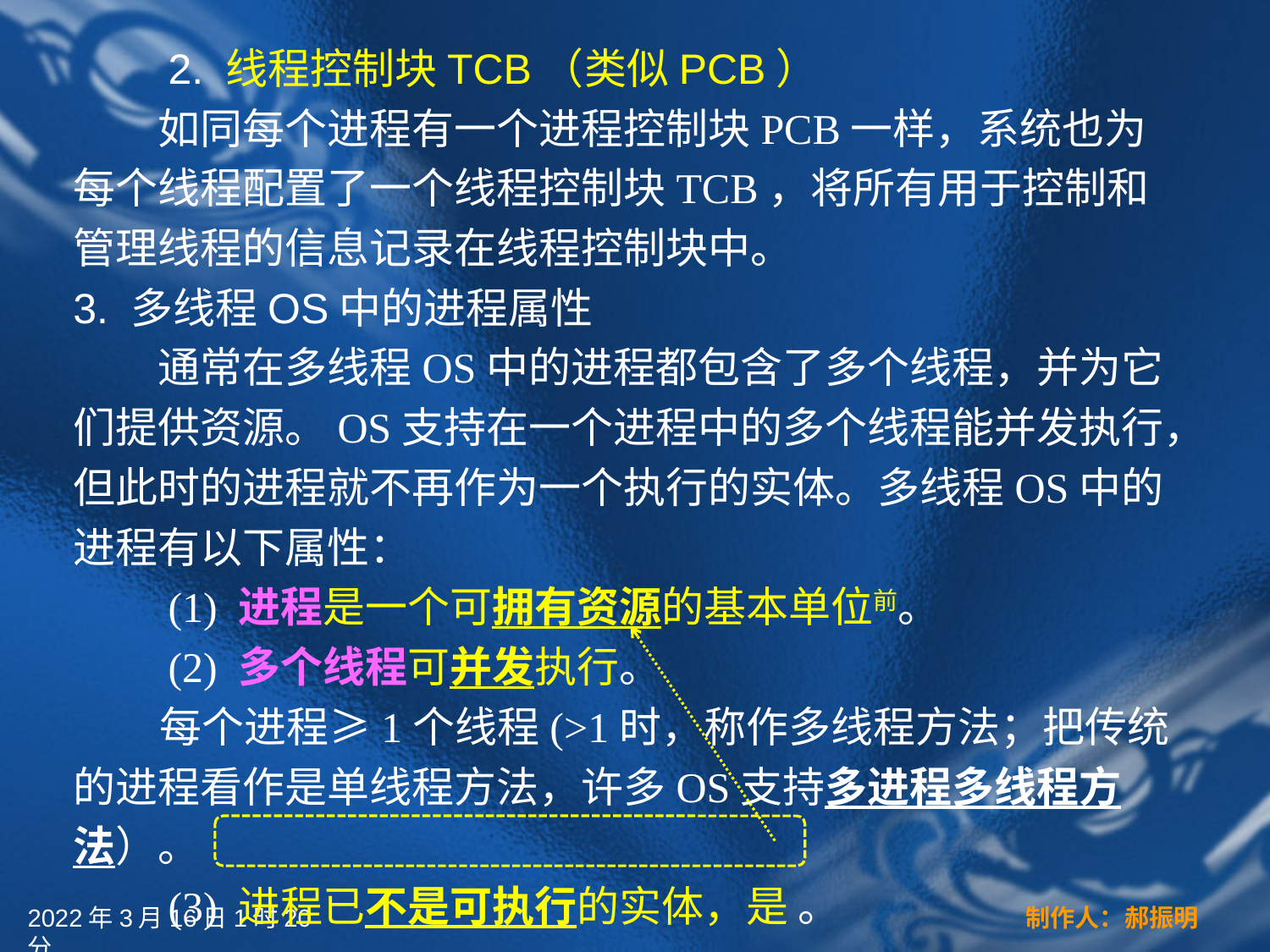

2. 线程控制块TCB（类似PCB）
　　如同每个进程有一个进程控制块PCB一样，系统也为每个线程配置了一个线程控制块TCB，将所有用于控制和管理线程的信息记录在线程控制块中。
3. 多线程OS中的进程属性
　　通常在多线程OS中的进程都包含了多个线程，并为它们提供资源。OS支持在一个进程中的多个线程能并发执行，但此时的进程就不再作为一个执行的实体。多线程OS中的进程有以下属性：
　　(1) 进程是一个可拥有资源的基本单位前。
　　(2) 多个线程可并发执行。
        每个进程≥1个线程(>1时，称作多线程方法；把传统的进程看作是单线程方法，许多OS支持多进程多线程方法）。
　　(3) 进程已不是可执行的实体，是 。

2022年3月16日1时20分
制作人：郝振明